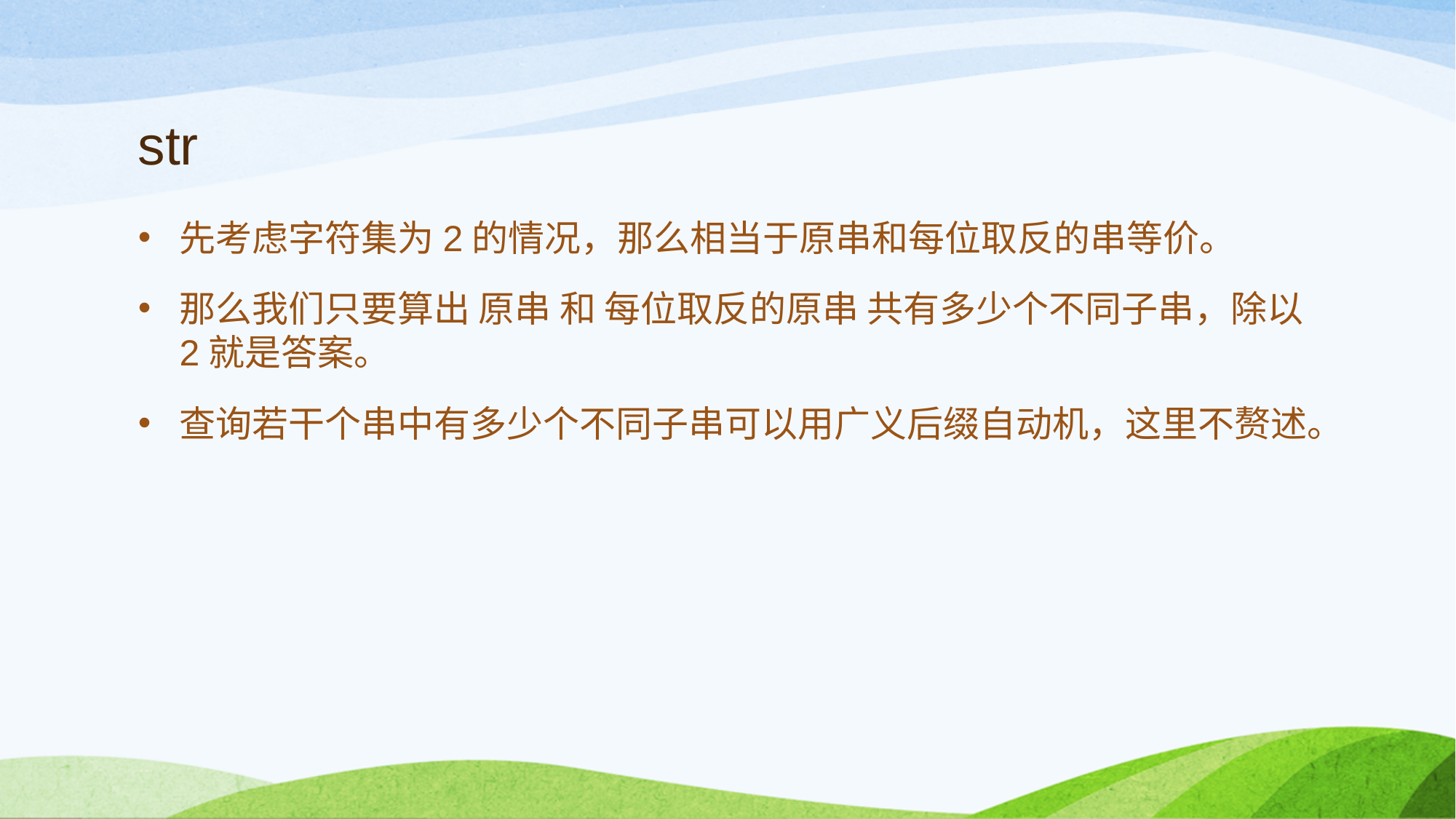

# str
先考虑字符集为2的情况，那么相当于原串和每位取反的串等价。
那么我们只要算出 原串 和 每位取反的原串 共有多少个不同子串，除以2就是答案。
查询若干个串中有多少个不同子串可以用广义后缀自动机，这里不赘述。